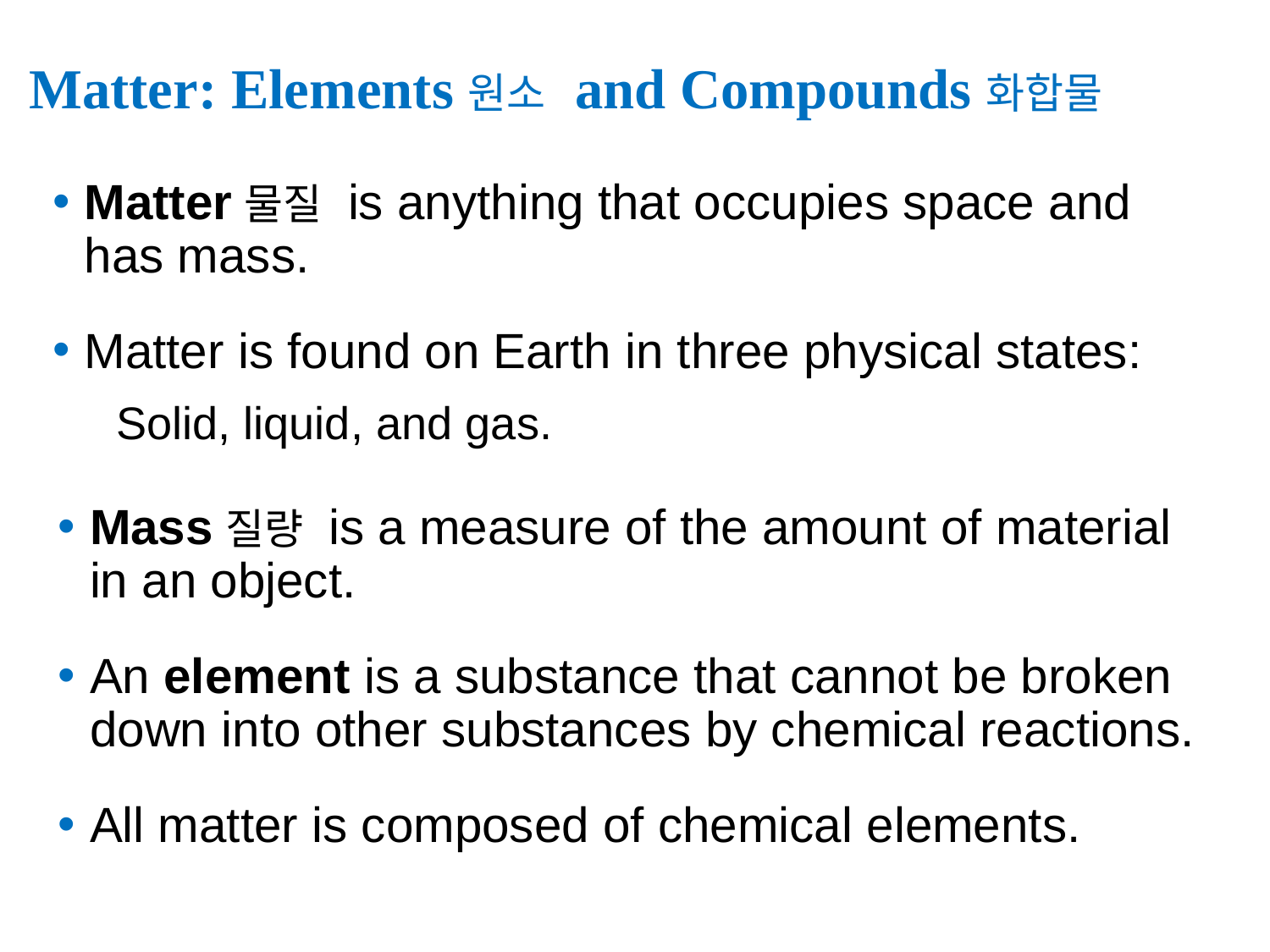

# Matter: Elements원소 and Compounds화합물
Matter물질 is anything that occupies space and has mass.
Matter is found on Earth in three physical states:
Solid, liquid, and gas.

Mass질량 is a measure of the amount of material in an object.
An element is a substance that cannot be broken down into other substances by chemical reactions.
All matter is composed of chemical elements.